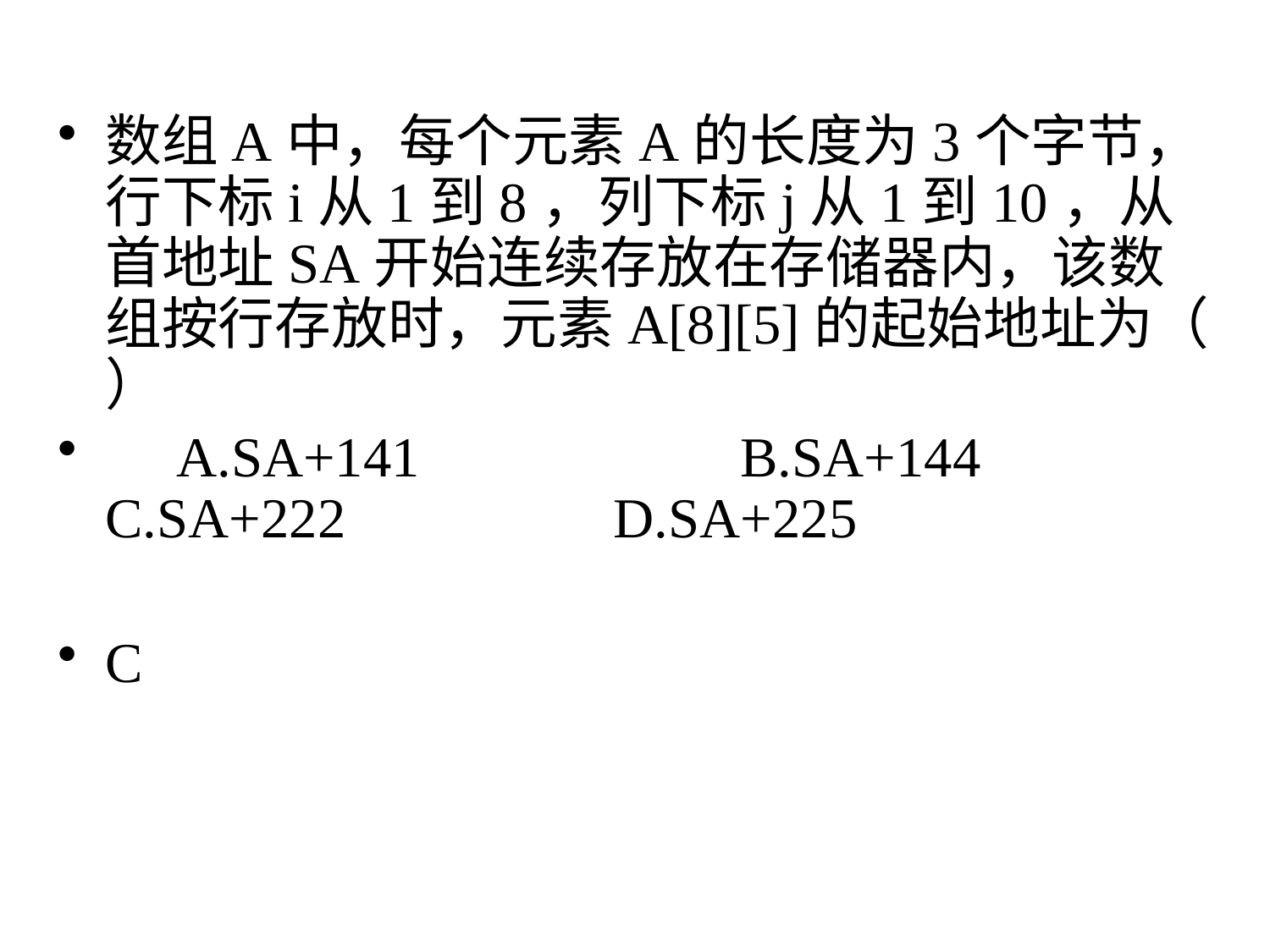

数组A中，每个元素A的长度为3个字节，行下标i从1到8，列下标j从1到10，从首地址SA开始连续存放在存储器内，该数组按行存放时，元素A[8][5]的起始地址为（ ）
     A.SA+141			B.SA+144		C.SA+222			D.SA+225

C